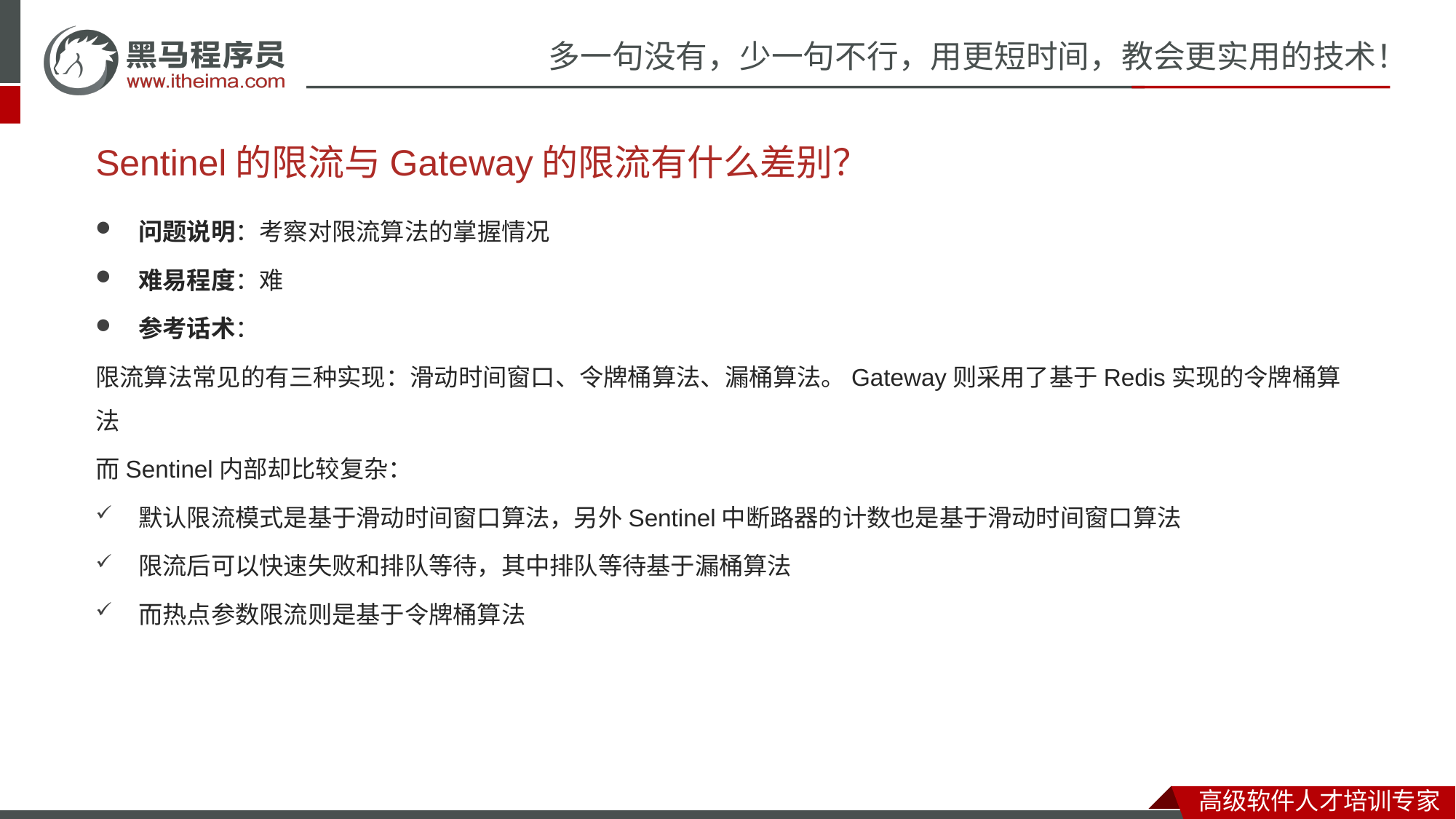

Sentinel的限流与Gateway的限流有什么差别？
问题说明：考察对限流算法的掌握情况
难易程度：难
参考话术：
限流算法常见的有三种实现：滑动时间窗口、令牌桶算法、漏桶算法。Gateway则采用了基于Redis实现的令牌桶算法
而Sentinel内部却比较复杂：
默认限流模式是基于滑动时间窗口算法，另外Sentinel中断路器的计数也是基于滑动时间窗口算法
限流后可以快速失败和排队等待，其中排队等待基于漏桶算法
而热点参数限流则是基于令牌桶算法